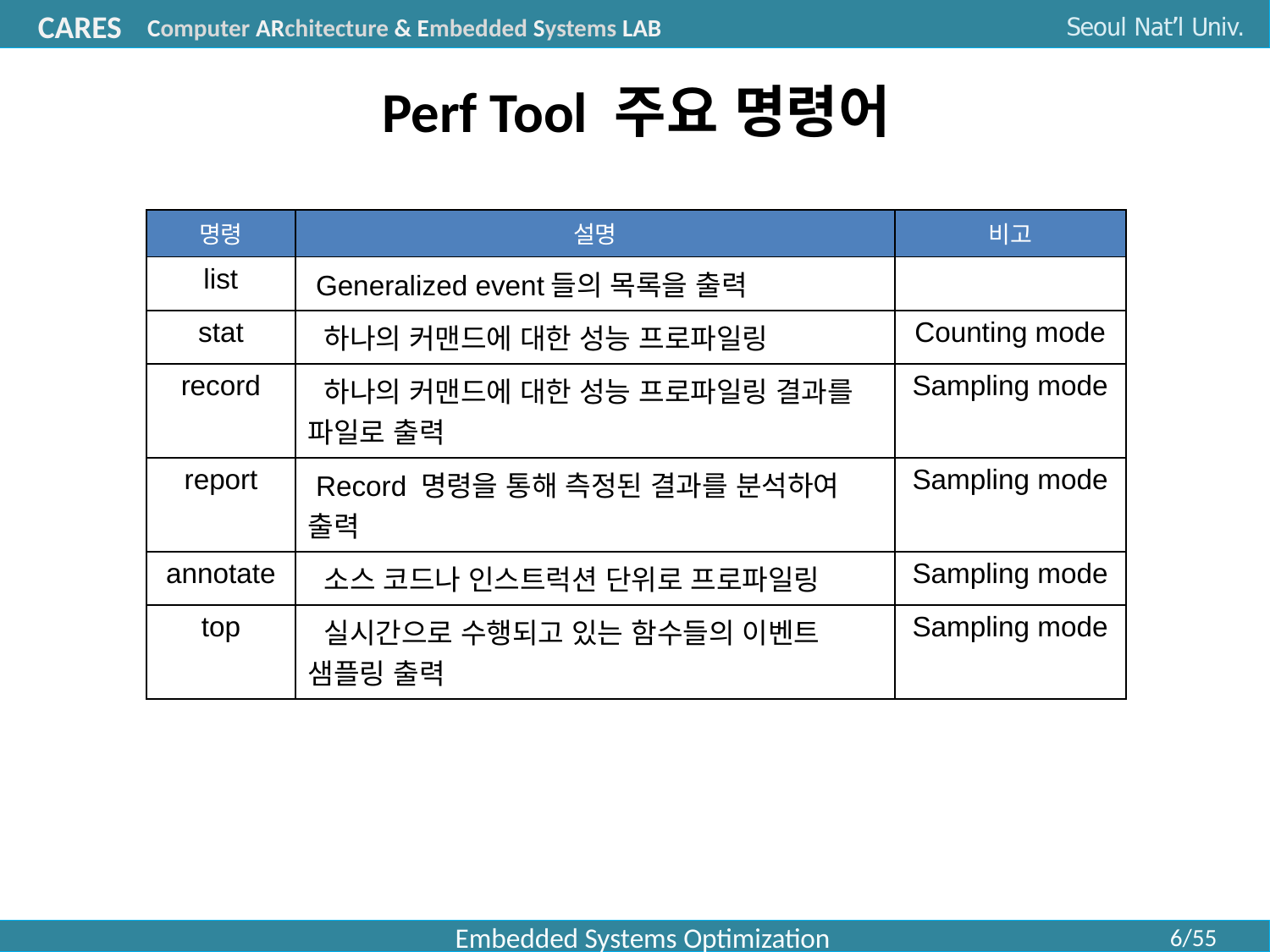

# Perf Tool 주요 명령어
| 명령 | 설명 | 비고 |
| --- | --- | --- |
| list | Generalized event들의 목록을 출력 |  |
| stat | 하나의 커맨드에 대한 성능 프로파일링 | Counting mode |
| record | 하나의 커맨드에 대한 성능 프로파일링 결과를 파일로 출력 | Sampling mode |
| report | Record 명령을 통해 측정된 결과를 분석하여 출력 | Sampling mode |
| annotate | 소스 코드나 인스트럭션 단위로 프로파일링 | Sampling mode |
| top | 실시간으로 수행되고 있는 함수들의 이벤트 샘플링 출력 | Sampling mode |
Embedded Systems Optimization
6/55